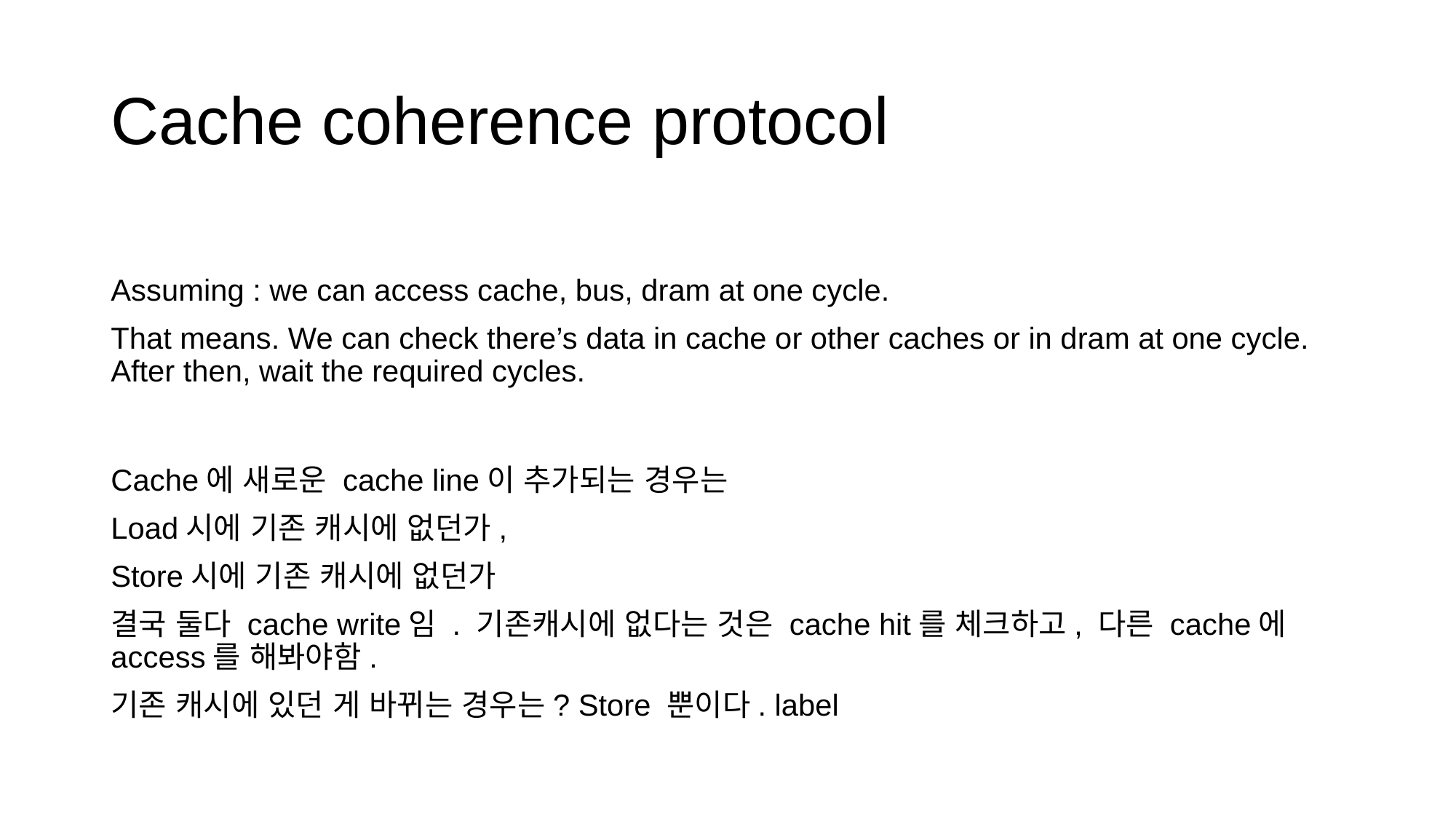

# Cache coherence protocol

Assuming : we can access cache, bus, dram at one cycle.
That means. We can check there’s data in cache or other caches or in dram at one cycle. After then, wait the required cycles.

Cache에 새로운 cache line이 추가되는 경우는
Load시에 기존 캐시에 없던가,
Store시에 기존 캐시에 없던가
결국 둘다 cache write임 . 기존캐시에 없다는 것은 cache hit를 체크하고, 다른 cache에 access를 해봐야함.
기존 캐시에 있던 게 바뀌는 경우는? Store 뿐이다. label